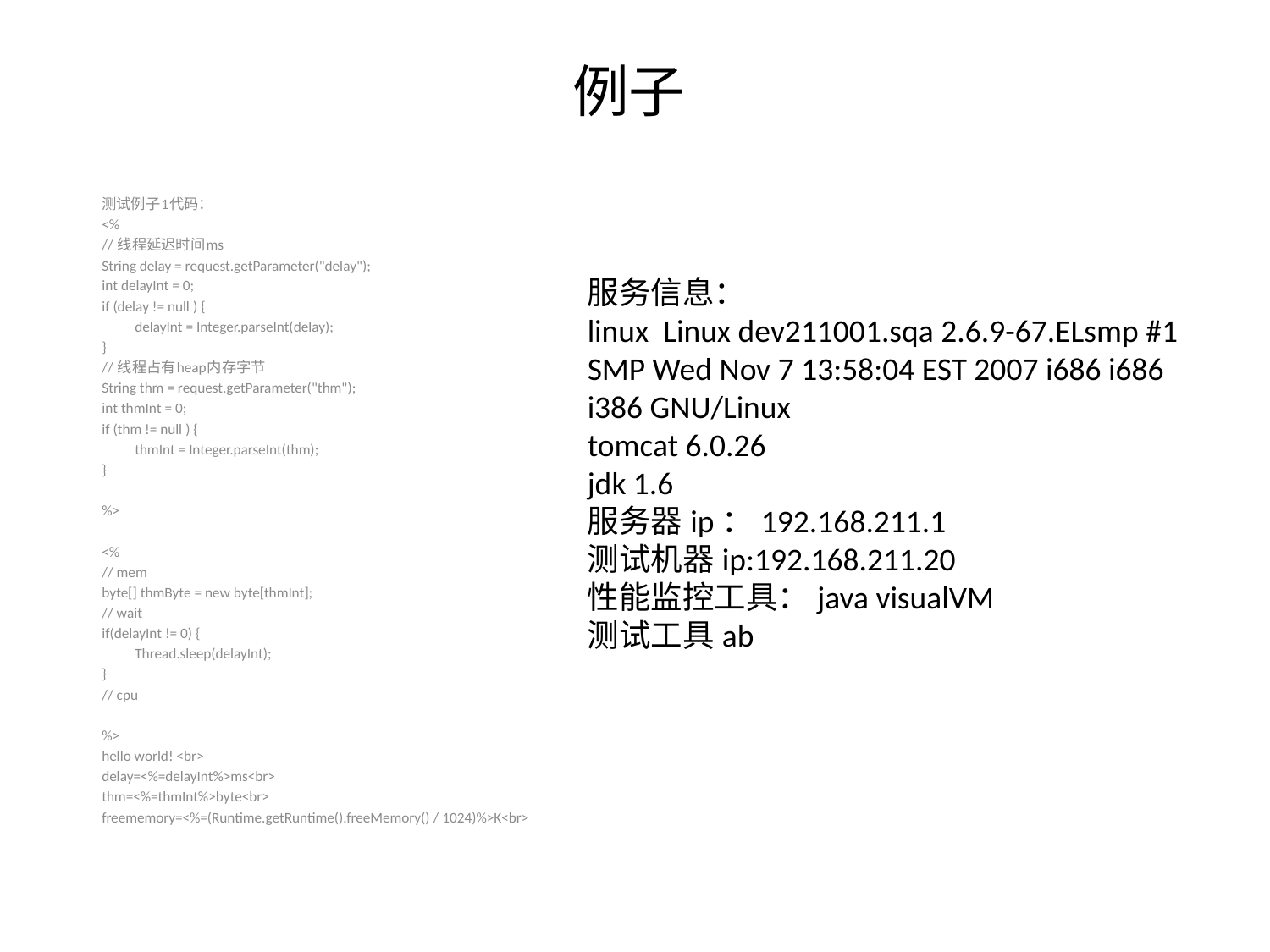

# 例子
测试例子1代码：
<%
// 线程延迟时间ms
String delay = request.getParameter("delay");
int delayInt = 0;
if (delay != null ) {
	delayInt = Integer.parseInt(delay);
}
// 线程占有heap内存字节
String thm = request.getParameter("thm");
int thmInt = 0;
if (thm != null ) {
	thmInt = Integer.parseInt(thm);
}

%>

<%
// mem
byte[] thmByte = new byte[thmInt];
// wait
if(delayInt != 0) {
	Thread.sleep(delayInt);
}
// cpu

%>
hello world! <br>
delay=<%=delayInt%>ms<br>
thm=<%=thmInt%>byte<br>
freememory=<%=(Runtime.getRuntime().freeMemory() / 1024)%>K<br>
服务信息：
linux  Linux dev211001.sqa 2.6.9-67.ELsmp #1 SMP Wed Nov 7 13:58:04 EST 2007 i686 i686 i386 GNU/Linux
tomcat 6.0.26
jdk 1.6
服务器ip：192.168.211.1
测试机器ip:192.168.211.20
性能监控工具：java visualVM
测试工具ab